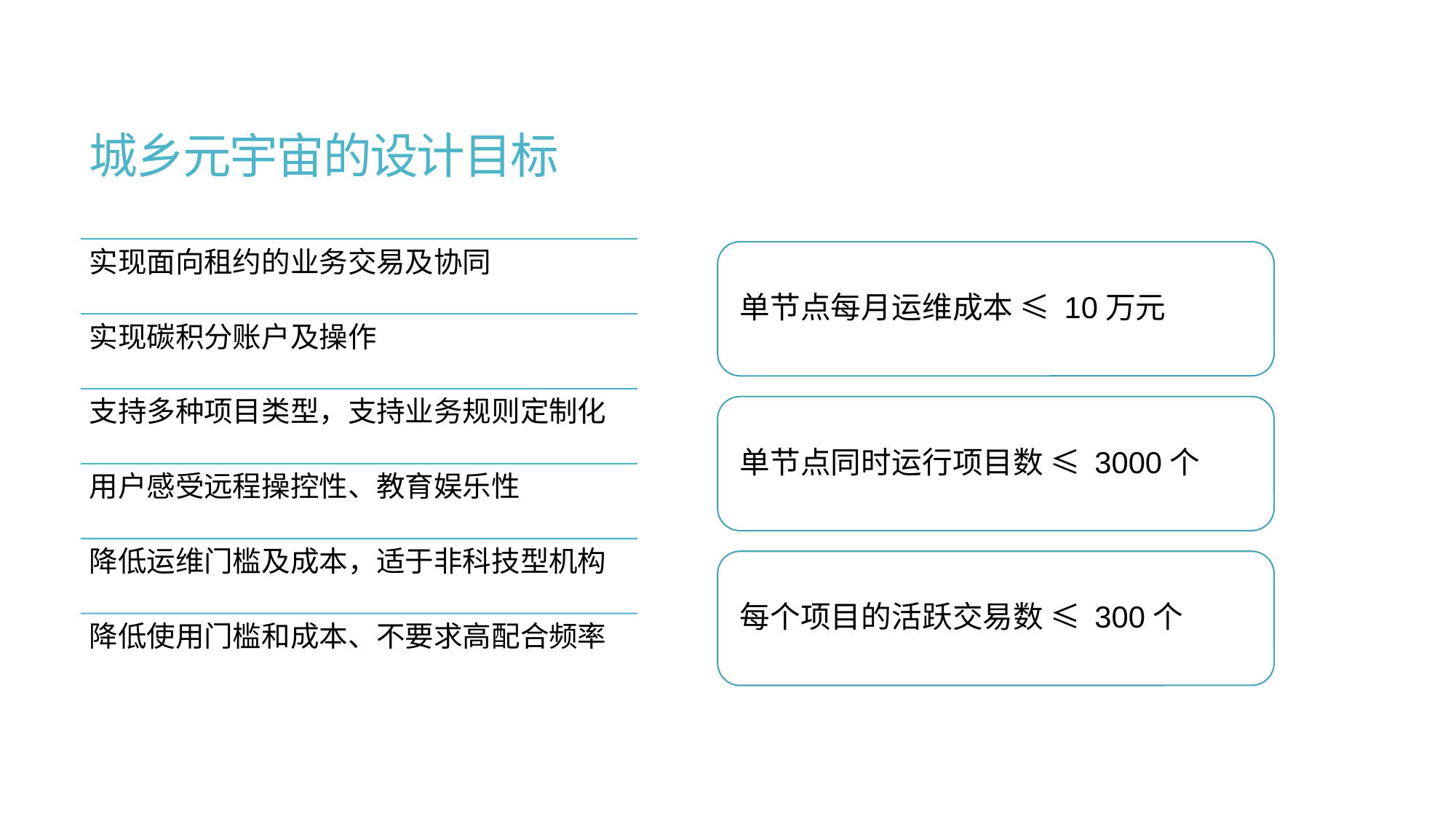

# 城乡元宇宙的设计目标
实现面向租约的业务交易及协同
实现碳积分账户及操作
支持多种项目类型，支持业务规则定制化
用户感受远程操控性、教育娱乐性
降低运维门槛及成本，适于非科技型机构
降低使用门槛和成本、不要求高配合频率
单节点每月运维成本 ≤ 10万元
单节点同时运行项目数 ≤ 3000个
每个项目的活跃交易数 ≤ 300个